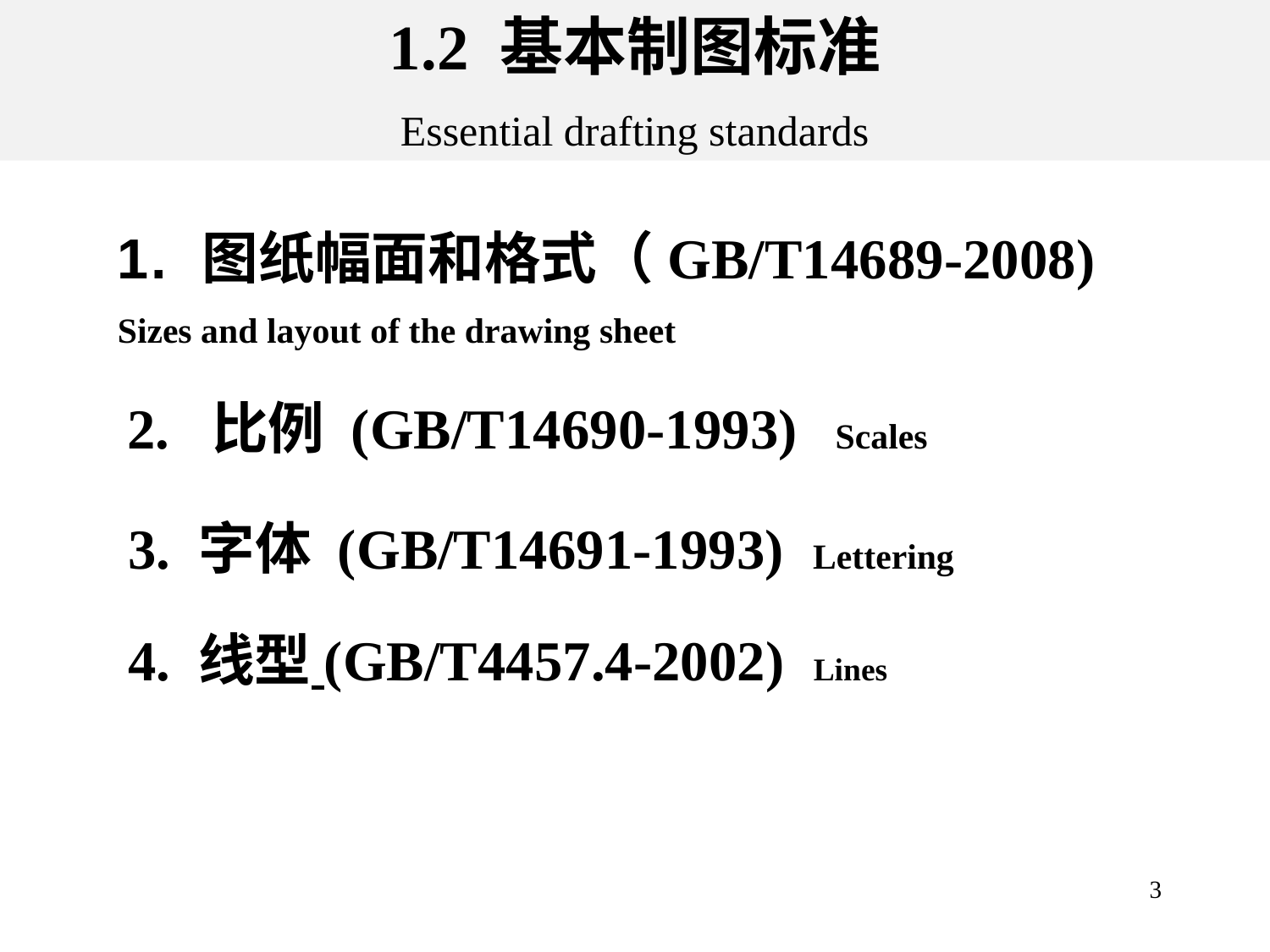

1.2 基本制图标准
Essential drafting standards
图纸幅面和格式（GB/T14689-2008)
Sizes and layout of the drawing sheet
2.  比例 (GB/T14690-1993)   Scales
3. 字体 (GB/T14691-1993)  Lettering
4. 线型 (GB/T4457.4-2002)  Lines
3